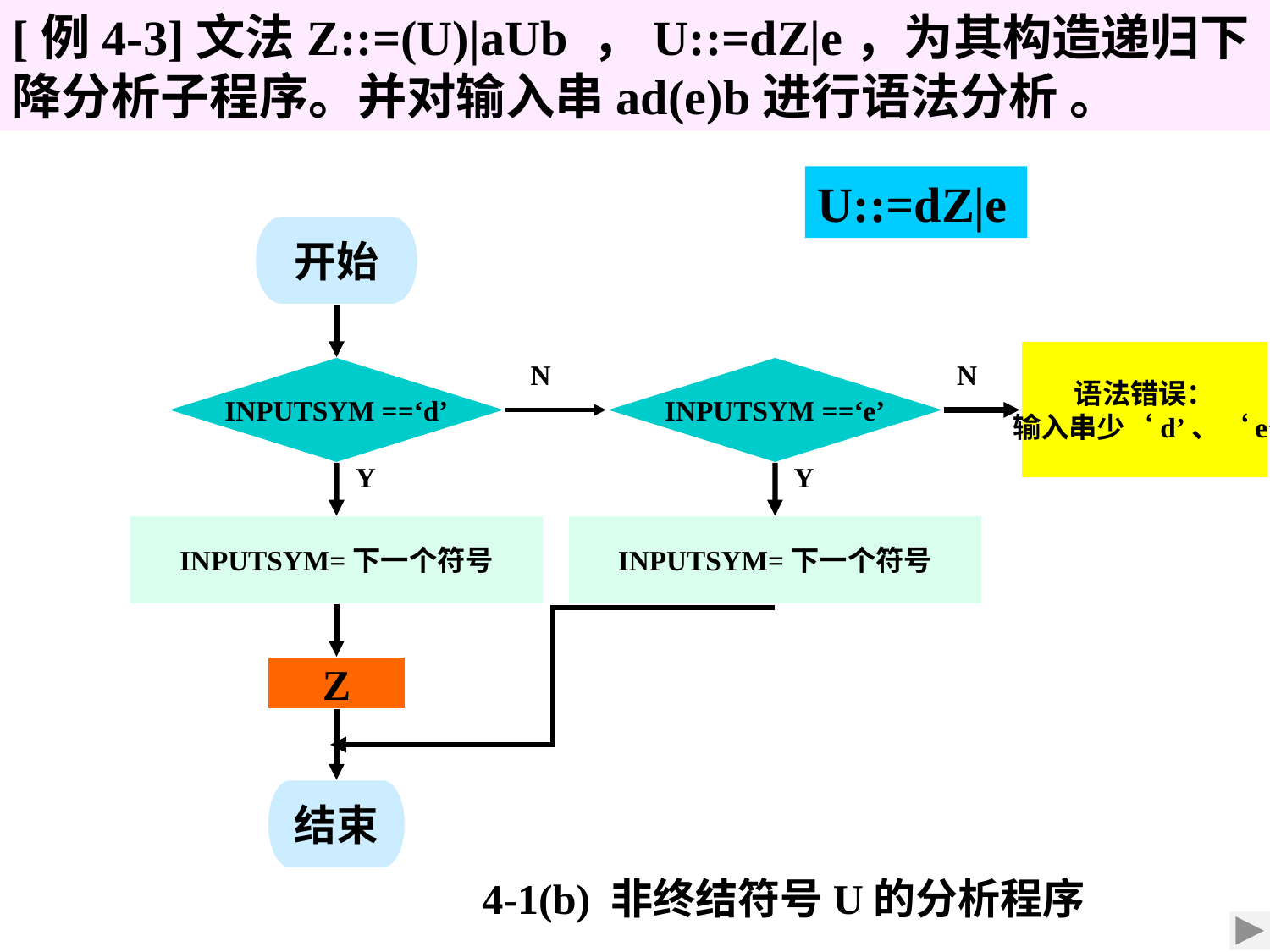

[例4-3]文法Z::=(U)|aUb ，U::=dZ|e，为其构造递归下降分析子程序。并对输入串ad(e)b进行语法分析 。
U::=dZ|e
开始
INPUTSYM ==‘d’
N
Y
语法错误：
输入串少‘d’、‘e’
INPUTSYM ==‘e’
N
Y
INPUTSYM=下一个符号
INPUTSYM=下一个符号
Z
结束
图4-1(b) 非终结符号U的分析程序